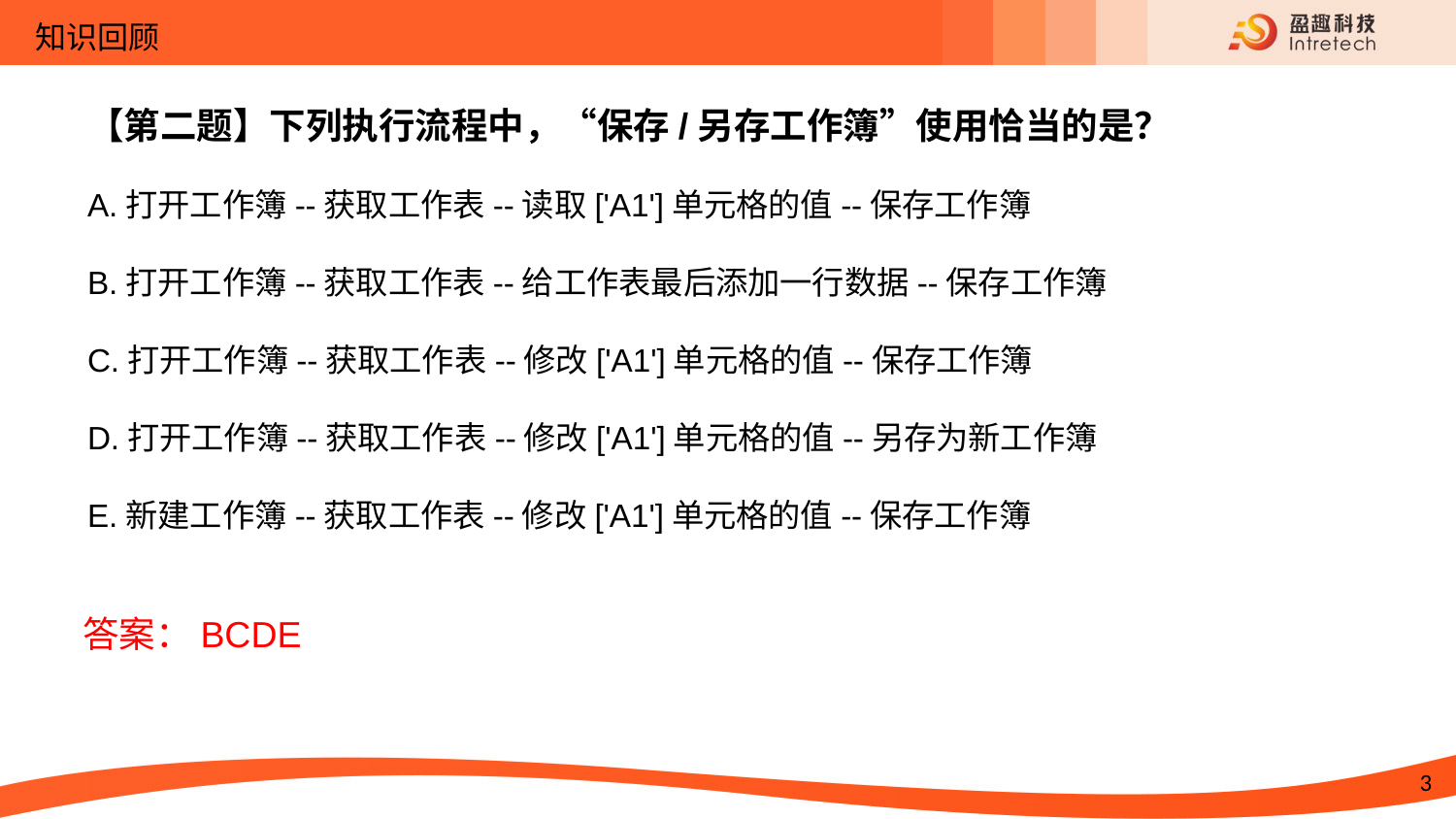

知识回顾
【第二题】下列执行流程中，“保存/另存工作簿”使用恰当的是？

A.打开工作簿--获取工作表--读取['A1']单元格的值--保存工作簿

B.打开工作簿--获取工作表--给工作表最后添加一行数据--保存工作簿

C.打开工作簿--获取工作表--修改['A1']单元格的值--保存工作簿

D.打开工作簿--获取工作表--修改['A1']单元格的值--另存为新工作簿

E.新建工作簿--获取工作表--修改['A1']单元格的值--保存工作簿

答案：BCDE